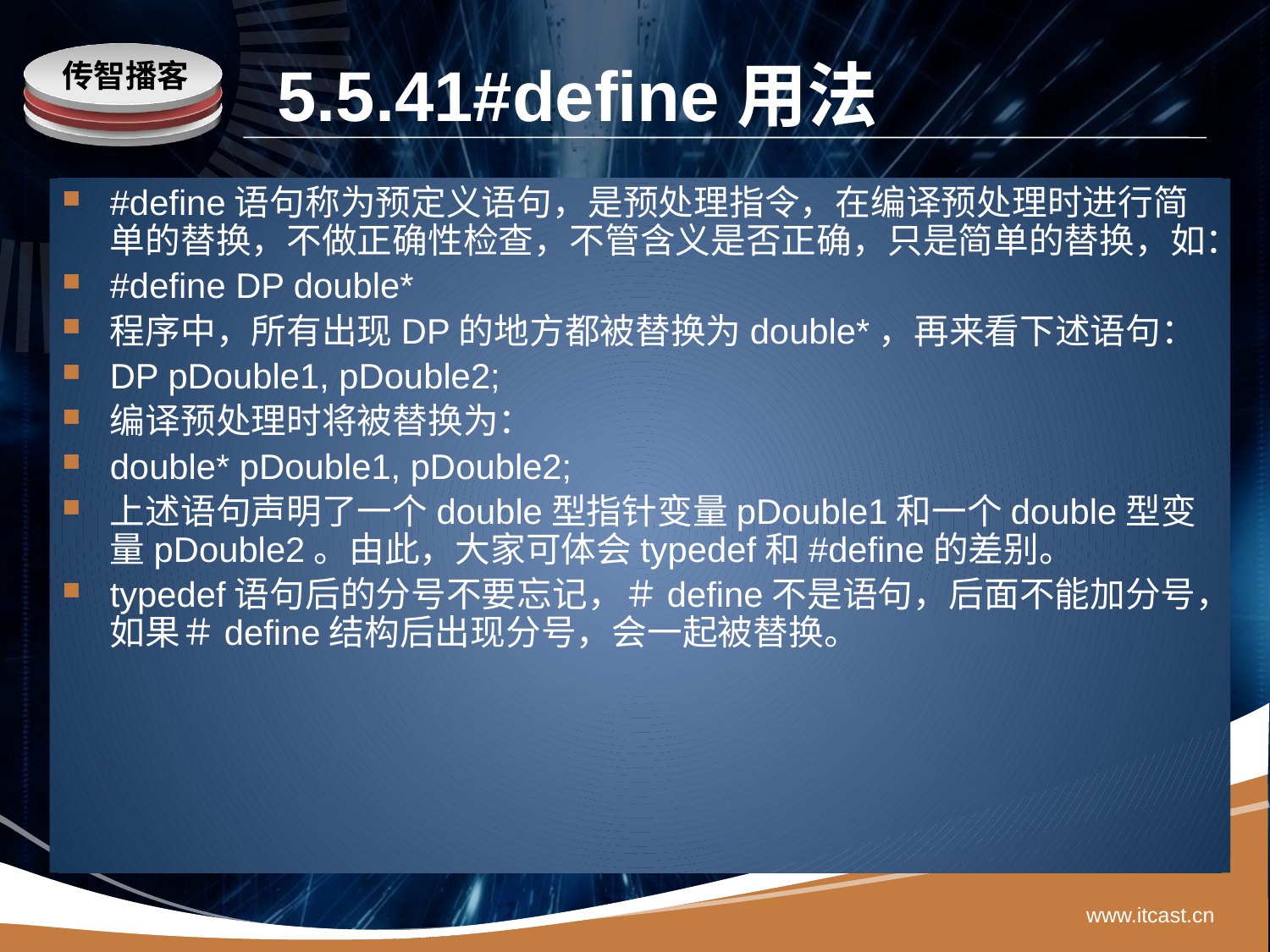

# 5.5.41#define用法
#define语句称为预定义语句，是预处理指令，在编译预处理时进行简单的替换，不做正确性检查，不管含义是否正确，只是简单的替换，如：
#define DP double*
程序中，所有出现DP的地方都被替换为double*，再来看下述语句：
DP pDouble1, pDouble2;
编译预处理时将被替换为：
double* pDouble1, pDouble2;
上述语句声明了一个double型指针变量pDouble1和一个double型变量pDouble2。由此，大家可体会typedef和#define的差别。
typedef语句后的分号不要忘记，＃define不是语句，后面不能加分号，如果＃define结构后出现分号，会一起被替换。
www.itcast.cn